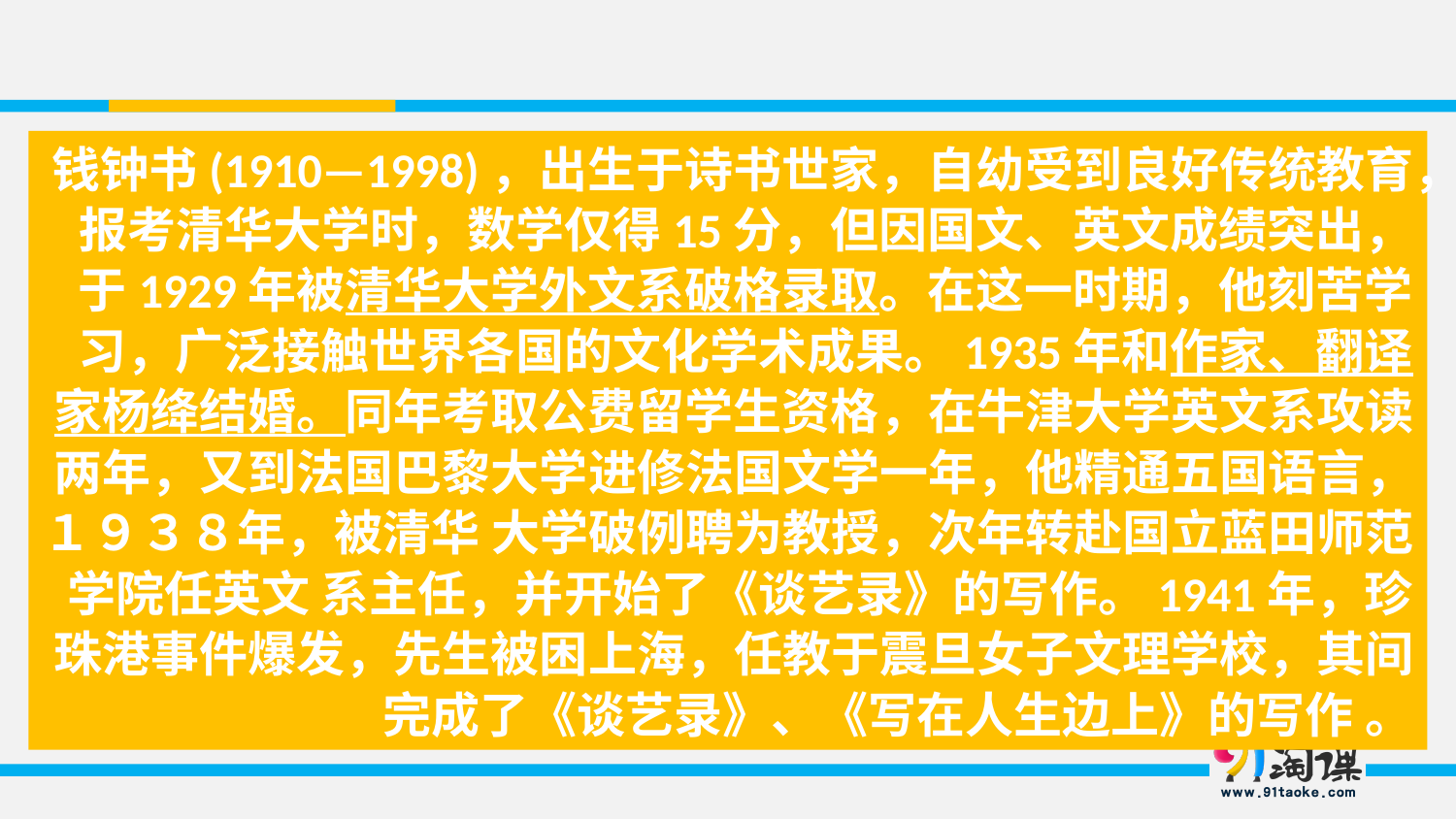

钱钟书(1910—1998)，出生于诗书世家，自幼受到良好传统教育，报考清华大学时，数学仅得15分，但因国文、英文成绩突出，于1929年被清华大学外文系破格录取。在这一时期，他刻苦学习，广泛接触世界各国的文化学术成果。1935年和作家、翻译家杨绛结婚。同年考取公费留学生资格，在牛津大学英文系攻读两年，又到法国巴黎大学进修法国文学一年，他精通五国语言，１９３８年，被清华 大学破例聘为教授，次年转赴国立蓝田师范学院任英文 系主任，并开始了《谈艺录》的写作。1941年，珍珠港事件爆发，先生被困上海，任教于震旦女子文理学校，其间完成了《谈艺录》、《写在人生边上》的写作 。